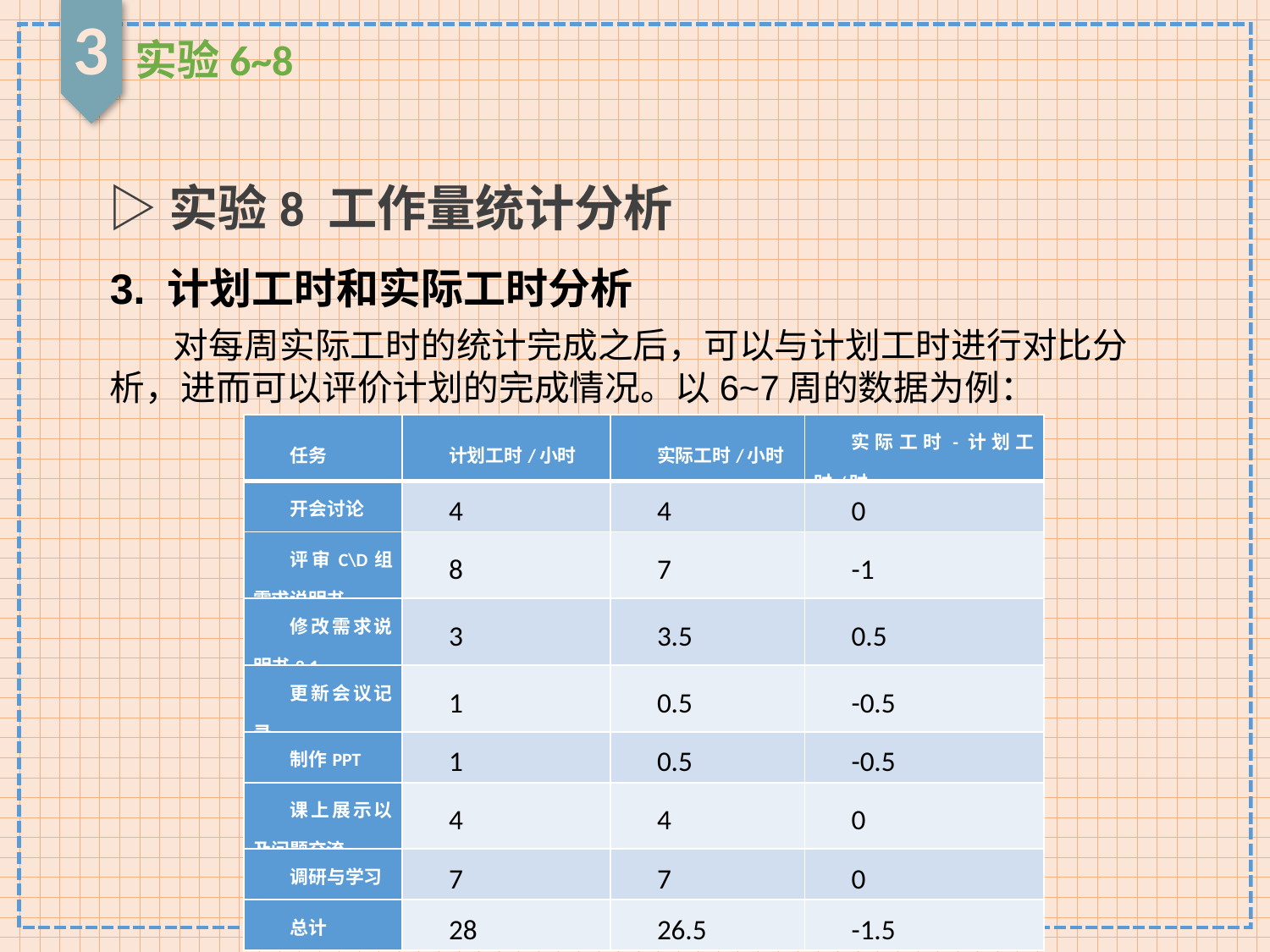

3
实验6~8
▷实验8 工作量统计分析
3. 计划工时和实际工时分析
对每周实际工时的统计完成之后，可以与计划工时进行对比分析，进而可以评价计划的完成情况。以6~7周的数据为例：

| 任务 | 计划工时/小时 | 实际工时/小时 | 实际工时-计划工时/时 |
| --- | --- | --- | --- |
| 开会讨论 | 4 | 4 | 0 |
| 评审C\D组需求说明书 | 8 | 7 | -1 |
| 修改需求说明书2.1 | 3 | 3.5 | 0.5 |
| 更新会议记录 | 1 | 0.5 | -0.5 |
| 制作PPT | 1 | 0.5 | -0.5 |
| 课上展示以及问题交流 | 4 | 4 | 0 |
| 调研与学习 | 7 | 7 | 0 |
| 总计 | 28 | 26.5 | -1.5 |